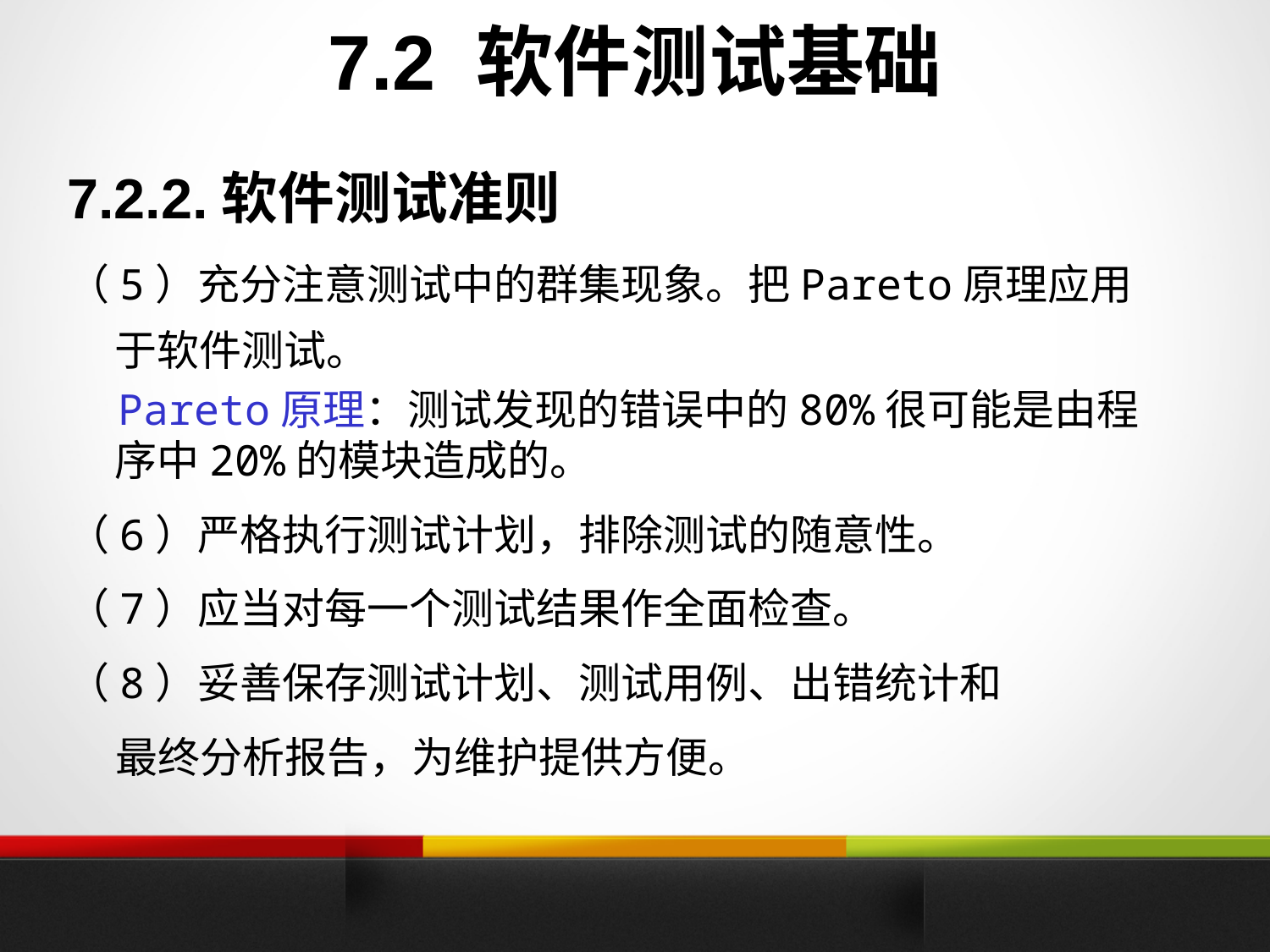

7.2 软件测试基础
7.2.2.软件测试准则
（5）充分注意测试中的群集现象。把Pareto原理应用于软件测试。
  Pareto原理：测试发现的错误中的80%很可能是由程序中20%的模块造成的。
（6）严格执行测试计划，排除测试的随意性。
（7）应当对每一个测试结果作全面检查。
（8）妥善保存测试计划、测试用例、出错统计和
    最终分析报告，为维护提供方便。